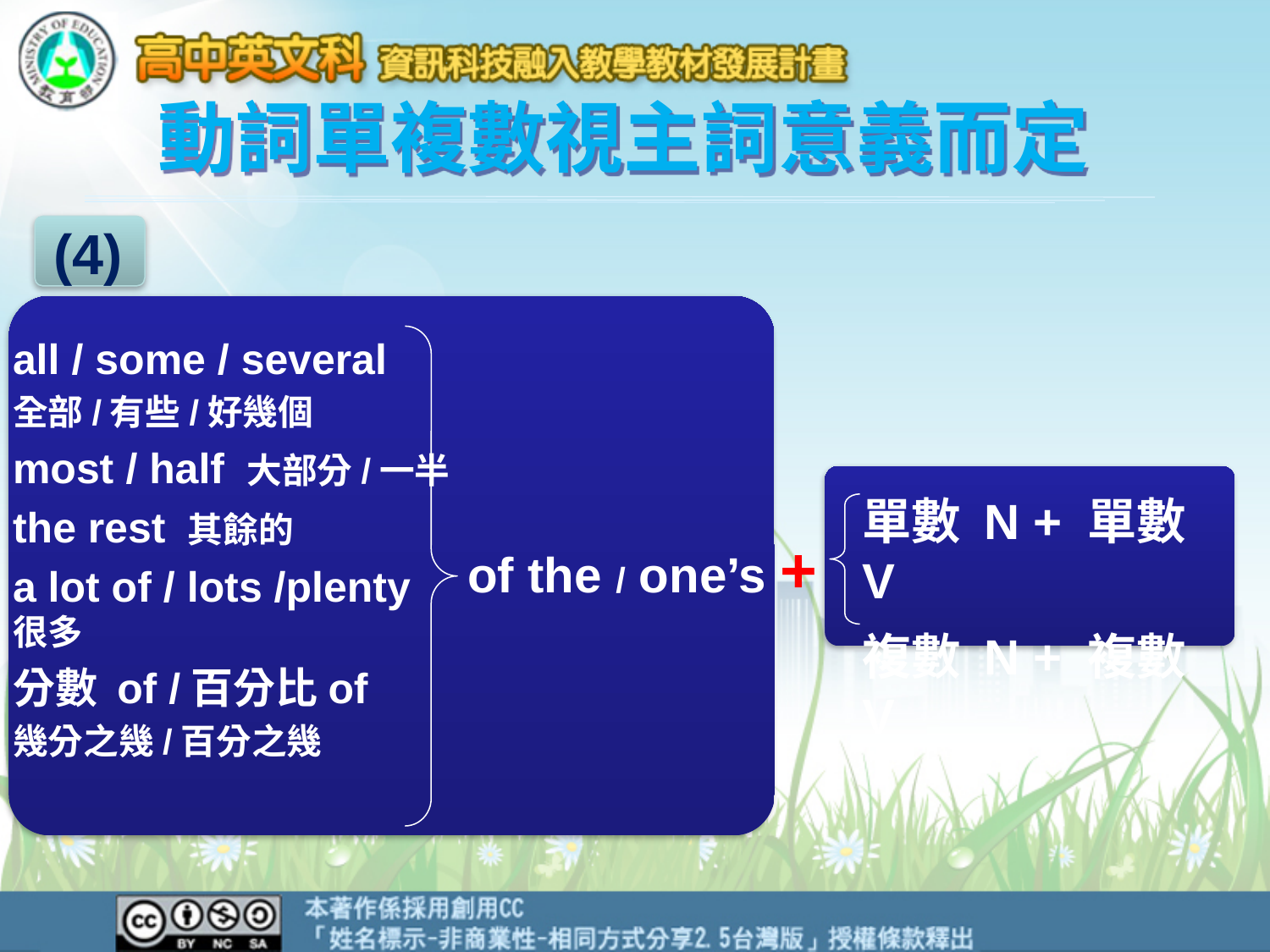

動詞單複數視主詞意義而定

 (4)

all / some / several
全部/有些/好幾個
most / half 大部分/一半
the rest 其餘的
a lot of / lots /plenty
很多
分數 of /百分比of
幾分之幾/百分之幾

單數 N + 單數 V
複數 N + 複數 V

of the / one’s +